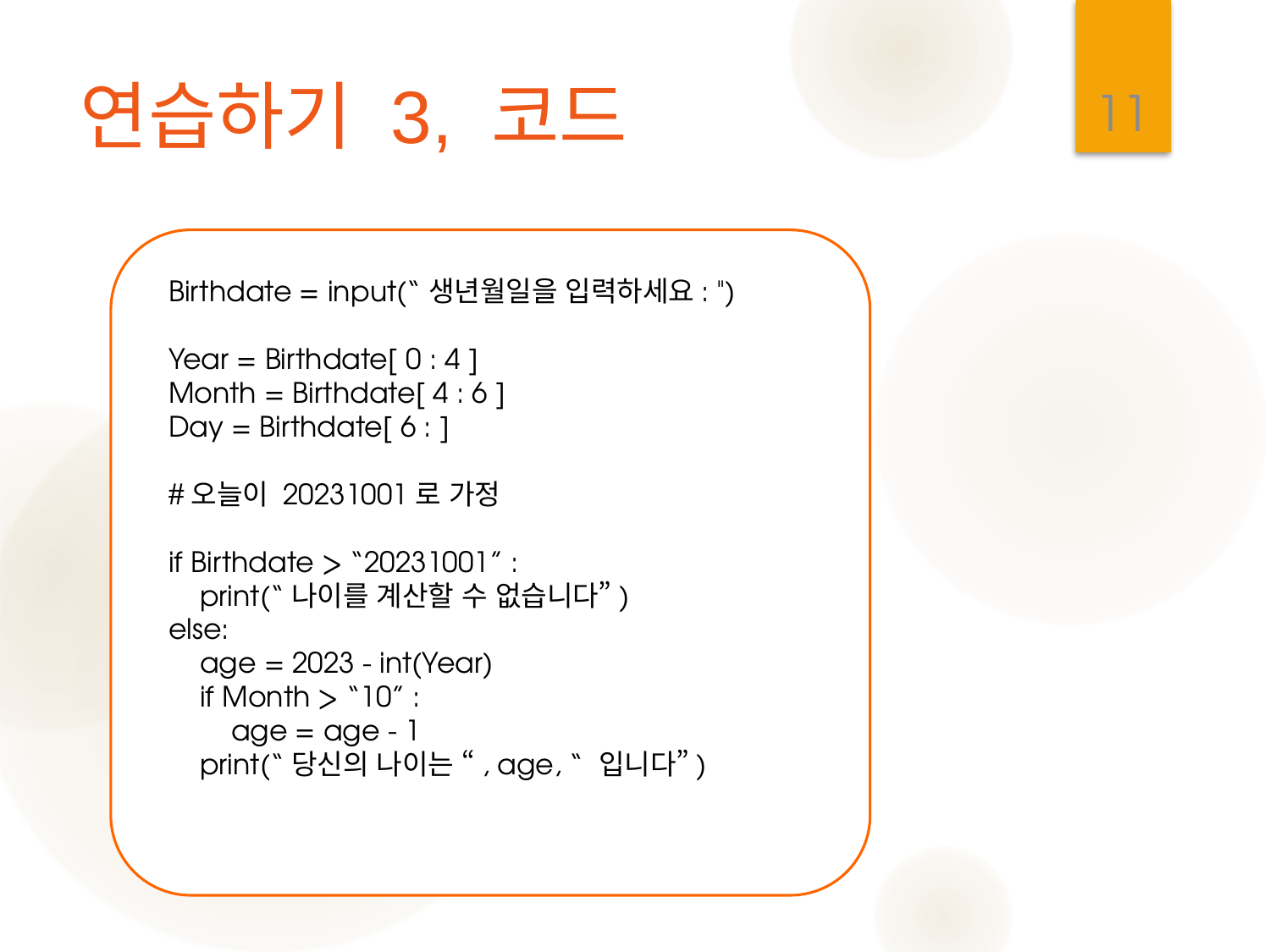

11
# 연습하기 3, 코드

Birthdate = input(“생년월일을 입력하세요: ")

Year = Birthdate[ 0 : 4 ]
Month = Birthdate[ 4 : 6 ]
Day = Birthdate[ 6 : ]

#오늘이 20231001로 가정

if Birthdate > “20231001” :
    print(“나이를 계산할 수 없습니다”)
else:
    age = 2023 - int(Year)
    if Month > “10” :
        age = age - 1
    print(“당신의 나이는 “, age, “ 입니다”)